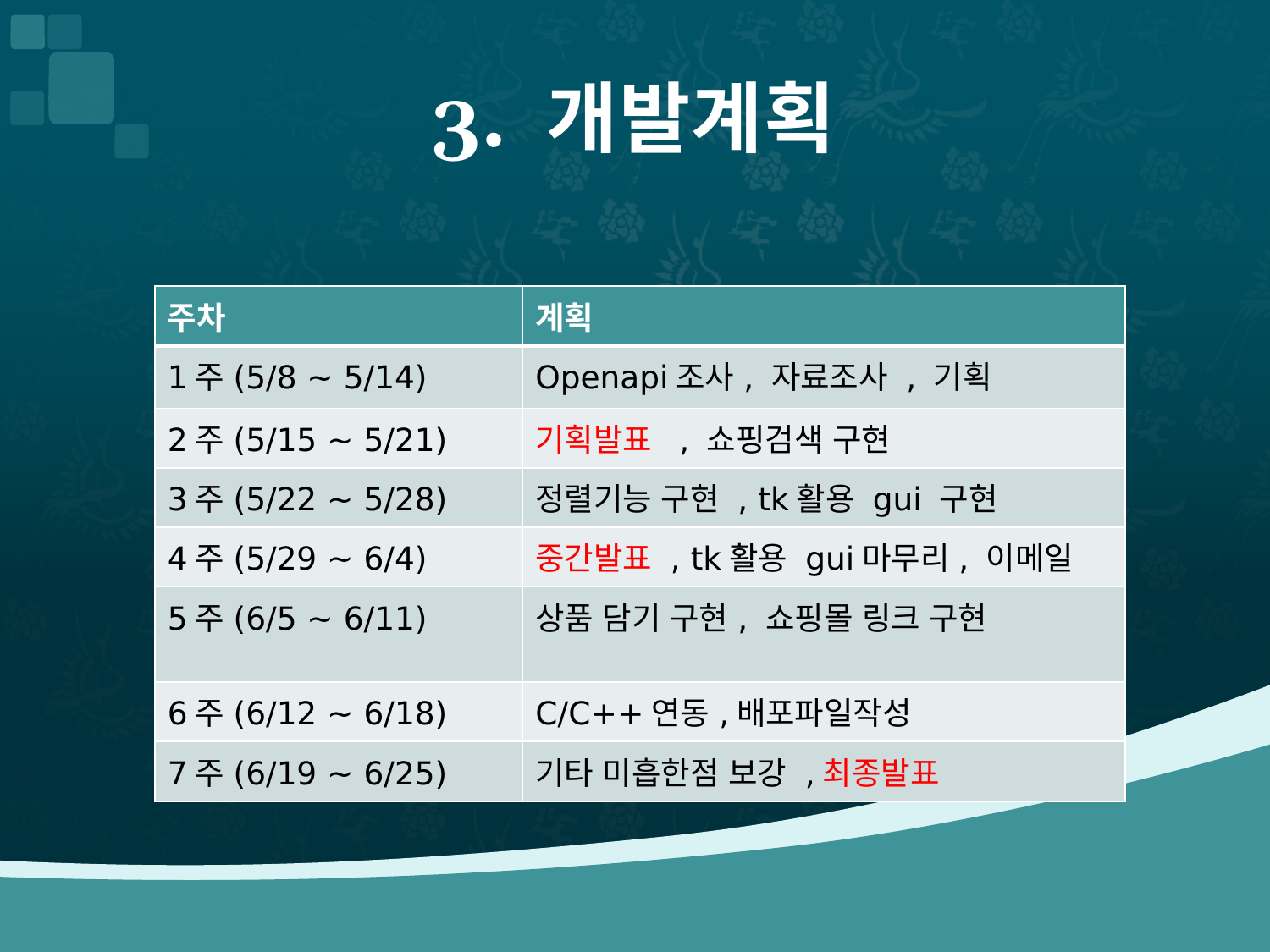

# 3. 개발계획
| 주차 | 계획 |
| --- | --- |
| 1주(5/8 ~ 5/14) | Openapi조사, 자료조사 , 기획 |
| 2주(5/15 ~ 5/21) | 기획발표 , 쇼핑검색 구현 |
| 3주(5/22 ~ 5/28) | 정렬기능 구현 , tk활용 gui 구현 |
| 4주(5/29 ~ 6/4) | 중간발표 , tk활용 gui마무리, 이메일 |
| 5주(6/5 ~ 6/11) | 상품 담기 구현, 쇼핑몰 링크 구현 |
| 6주(6/12 ~ 6/18) | C/C++연동,배포파일작성 |
| 7주(6/19 ~ 6/25) | 기타 미흡한점 보강 ,최종발표 |